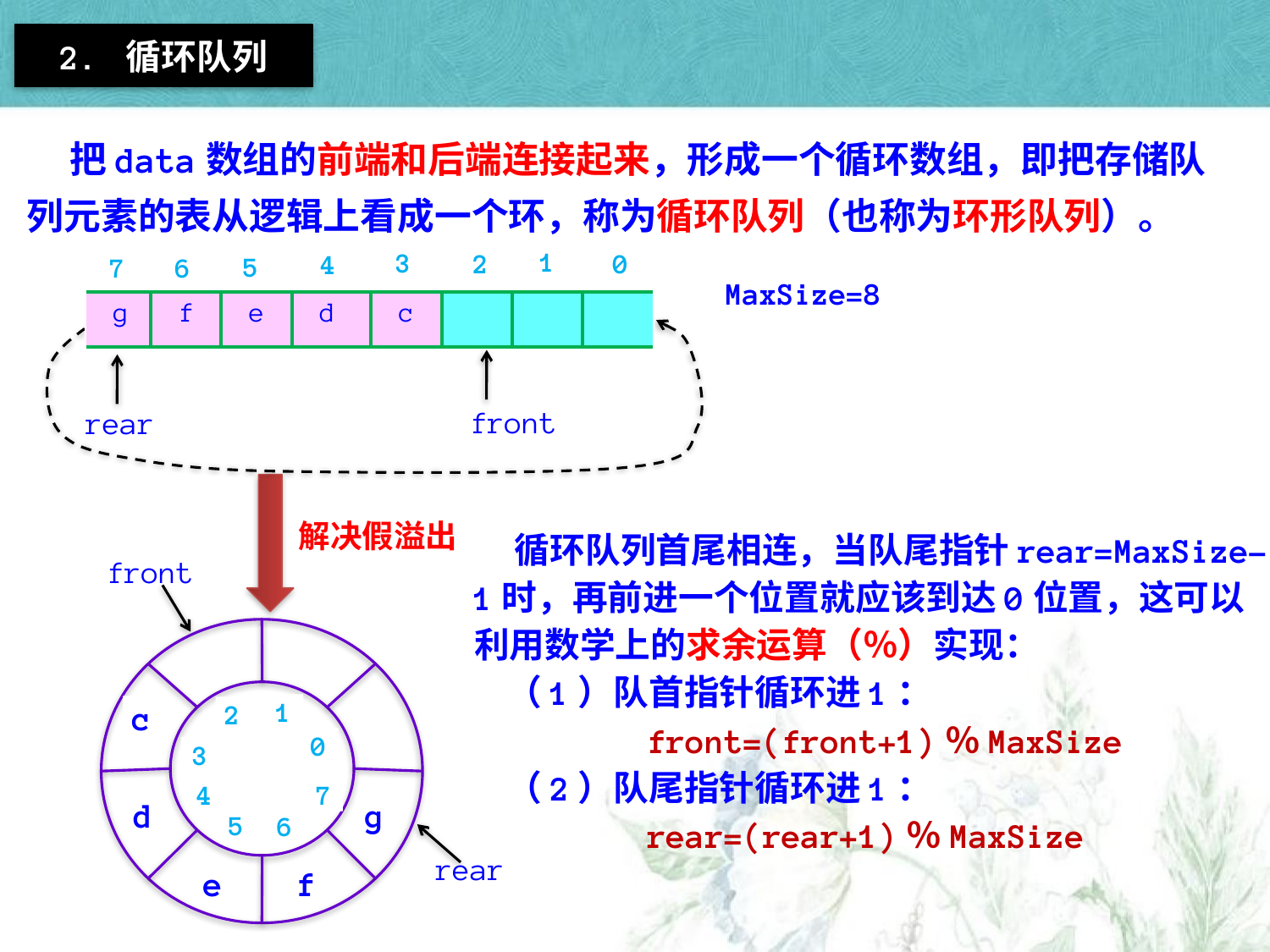

2. 循环队列

    把data数组的前端和后端连接起来，形成一个循环数组，即把存储队列元素的表从逻辑上看成一个环，称为循环队列（也称为环形队列）。
1
3
0
2
4
5
7
6
MaxSize=8
| g | f | e | d | c |  |  |  |
| --- | --- | --- | --- | --- | --- | --- | --- |
front
rear
解决假溢出
    循环队列首尾相连，当队尾指针rear=MaxSize-1时，再前进一个位置就应该到达0位置，这可以利用数学上的求余运算（％）实现：
   （1）队首指针循环进1：
         front=(front+1)％MaxSize
   （2）队尾指针循环进1：
         rear=(rear+1)％MaxSize

front
rear

1
c
2
0
3
4
7
d
g
5
6
e
f